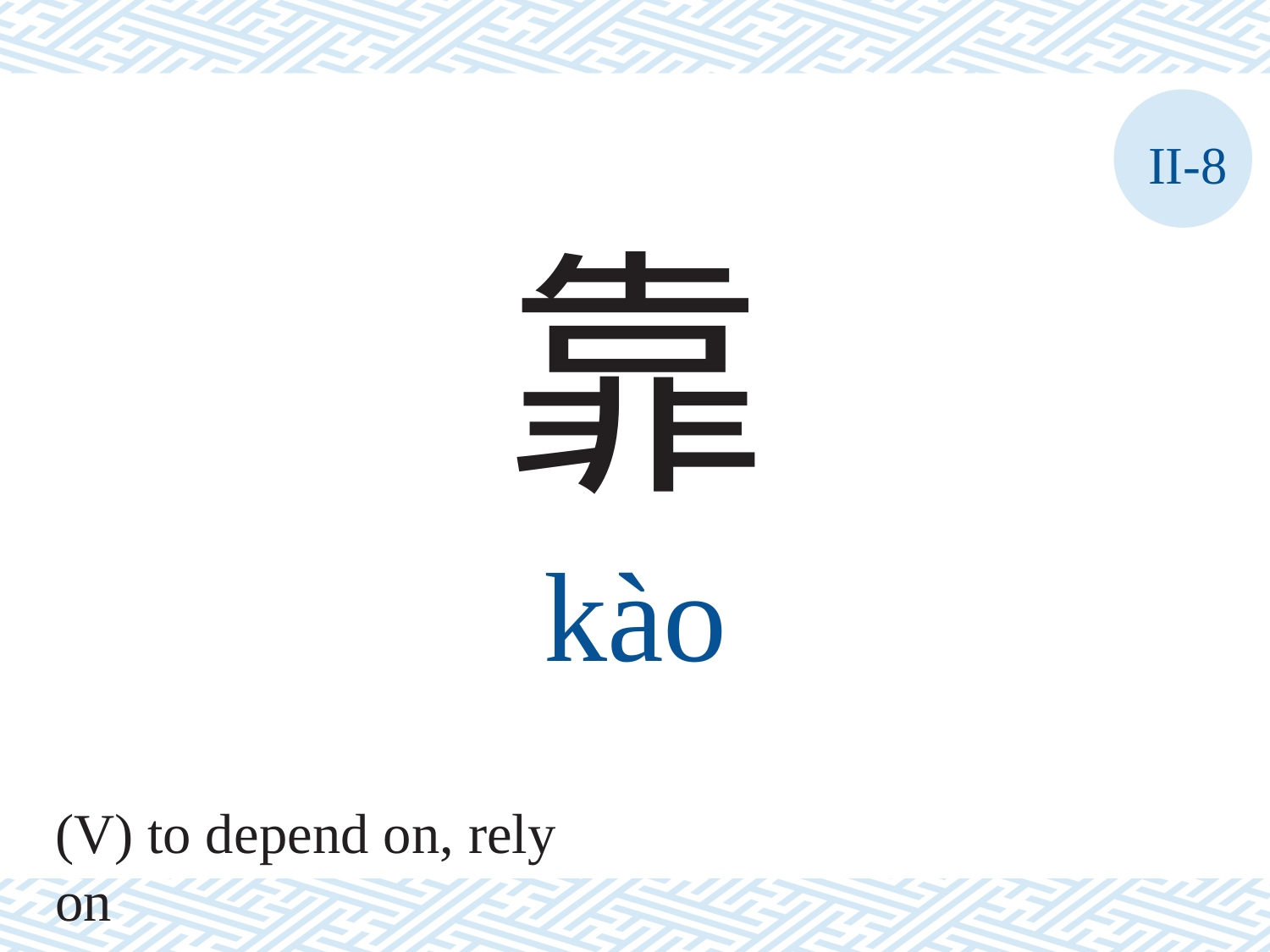

II-8
靠
kào
(V) to depend on, rely on